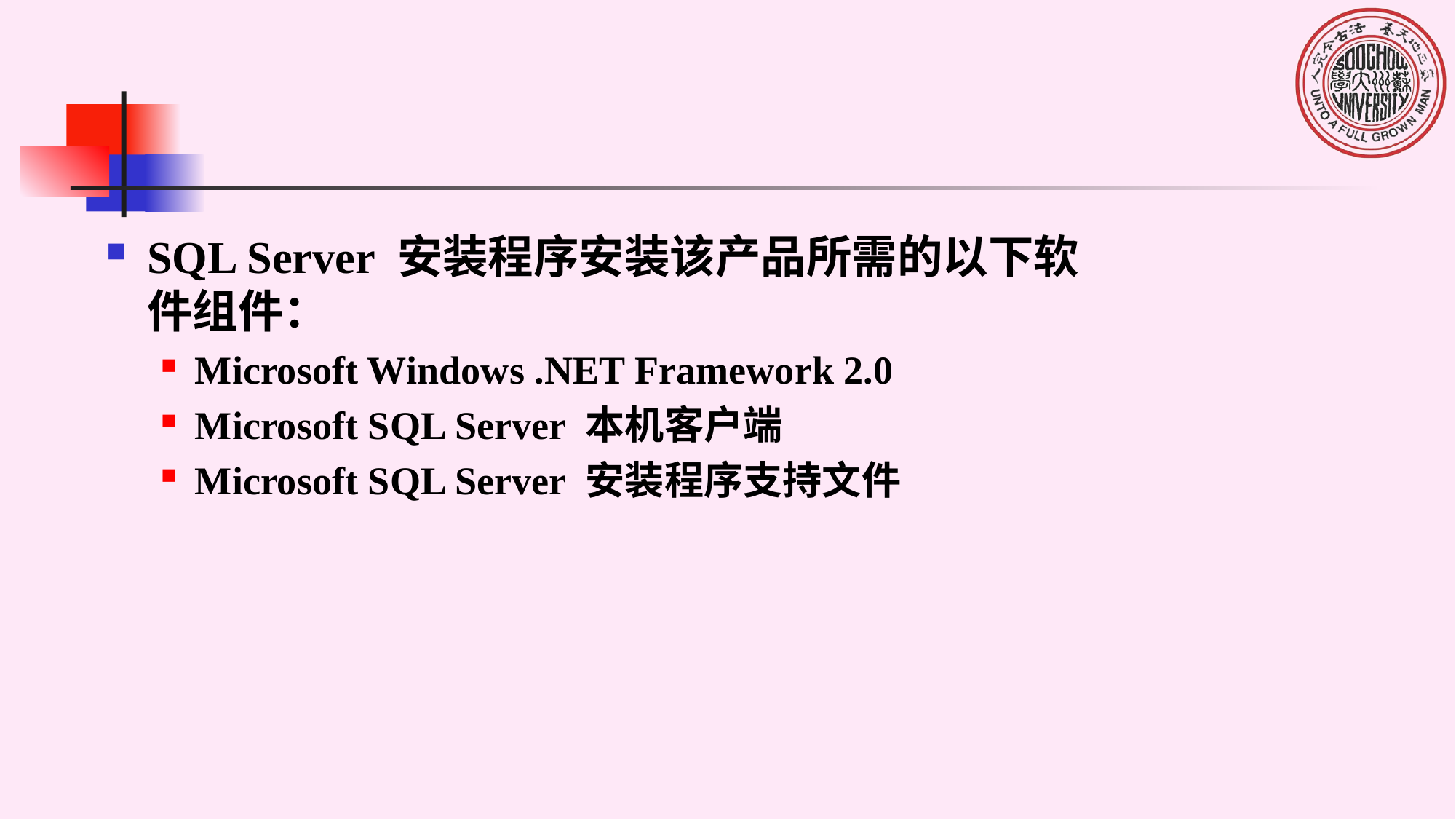

SQL Server 安装程序安装该产品所需的以下软件组件：
Microsoft Windows .NET Framework 2.0
Microsoft SQL Server 本机客户端
Microsoft SQL Server 安装程序支持文件